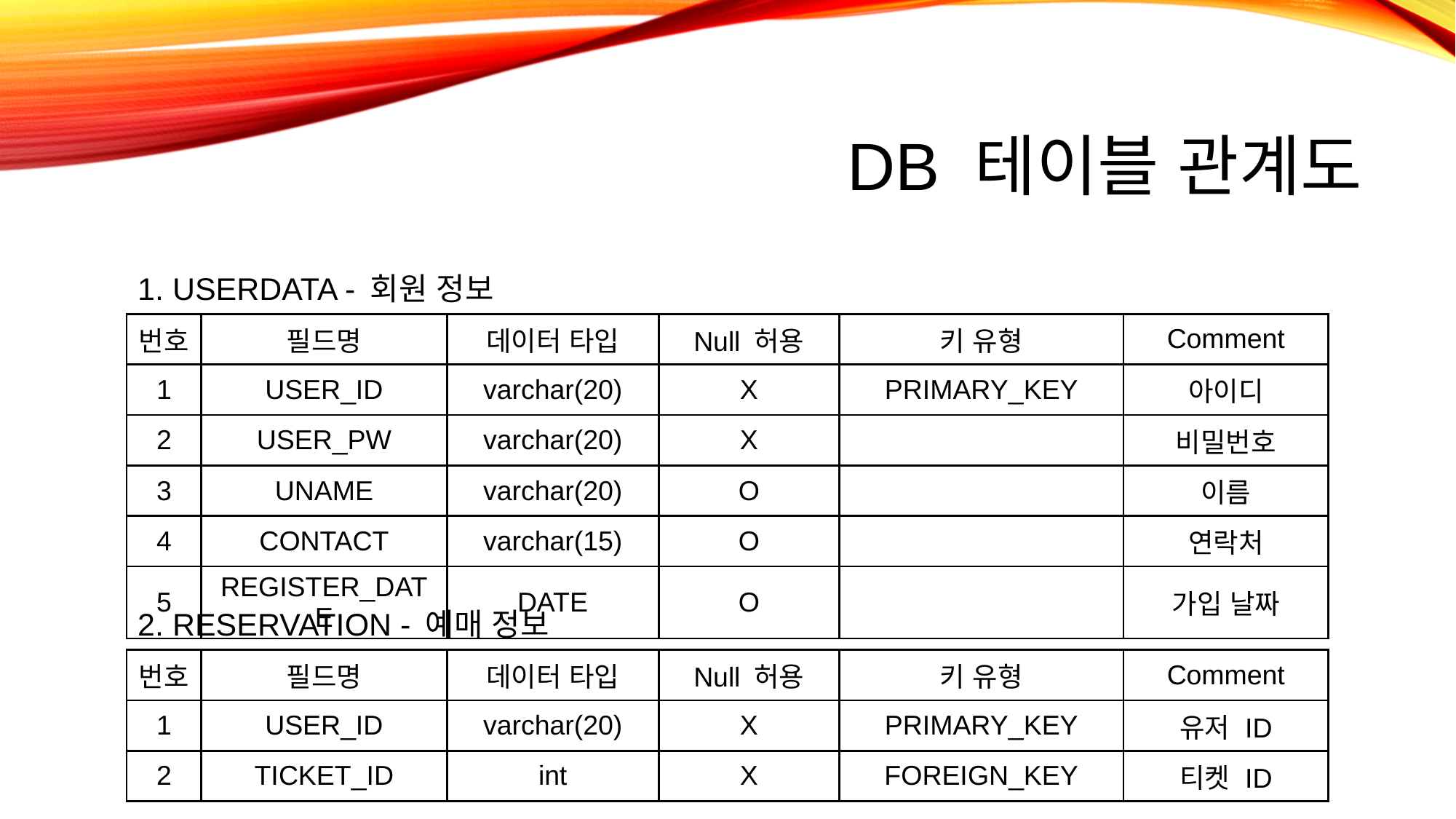

# DB 테이블 관계도
1. USERDATA - 회원 정보
| 번호 | 필드명 | 데이터 타입 | Null 허용 | 키 유형 | Comment |
| --- | --- | --- | --- | --- | --- |
| 1 | USER\_ID | varchar(20) | X | PRIMARY\_KEY | 아이디 |
| 2 | USER\_PW | varchar(20) | X |  | 비밀번호 |
| 3 | UNAME | varchar(20) | O |  | 이름 |
| 4 | CONTACT | varchar(15) | O |  | 연락처 |
| 5 | REGISTER\_DATE | DATE | O |  | 가입 날짜 |
2. RESERVATION - 예매 정보
| 번호 | 필드명 | 데이터 타입 | Null 허용 | 키 유형 | Comment |
| --- | --- | --- | --- | --- | --- |
| 1 | USER\_ID | varchar(20) | X | PRIMARY\_KEY | 유저 ID |
| 2 | TICKET\_ID | int | X | FOREIGN\_KEY | 티켓 ID |